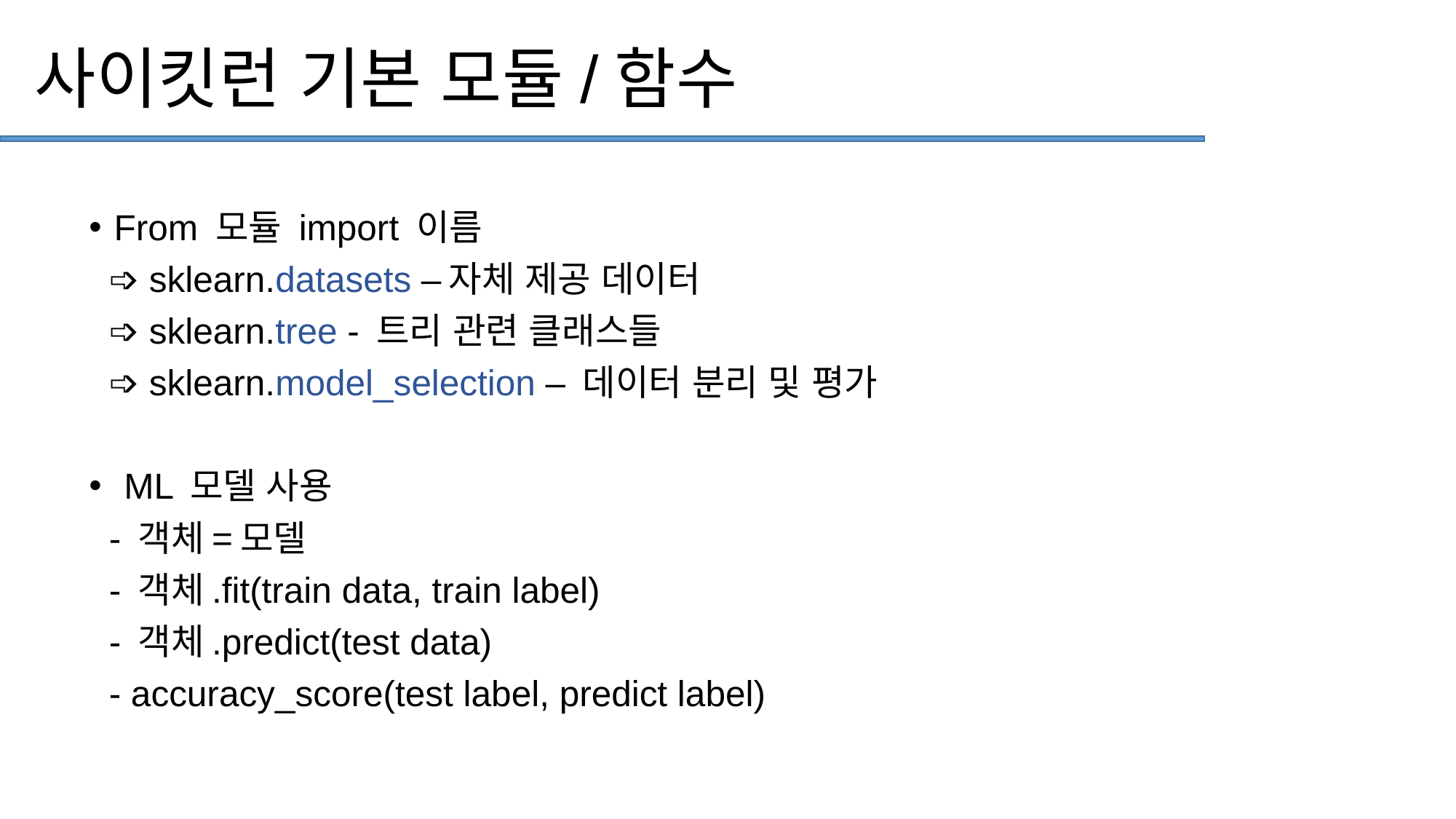

# 사이킷런 기본 모듈/함수

From 모듈 import 이름
  ➩ sklearn.datasets –자체 제공 데이터
  ➩ sklearn.tree - 트리 관련 클래스들
  ➩ sklearn.model_selection – 데이터 분리 및 평가

 ML 모델 사용
  - 객체=모델
  - 객체.fit(train data, train label)
  - 객체.predict(test data)
  - accuracy_score(test label, predict label)